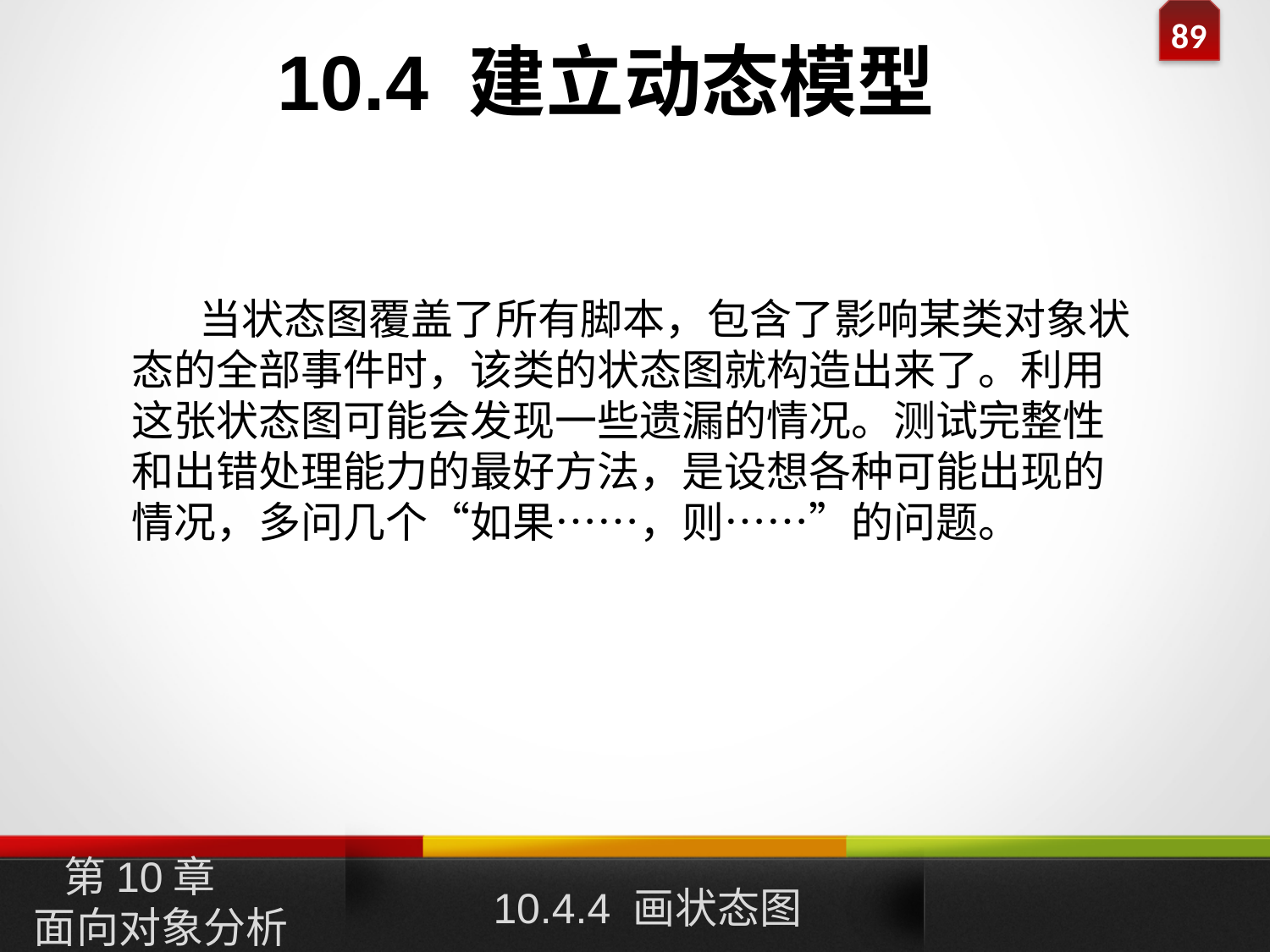

10.4 建立动态模型
      当状态图覆盖了所有脚本，包含了影响某类对象状态的全部事件时，该类的状态图就构造出来了。利用这张状态图可能会发现一些遗漏的情况。测试完整性和出错处理能力的最好方法，是设想各种可能出现的情况，多问几个“如果……，则……”的问题。
10.4.4 画状态图